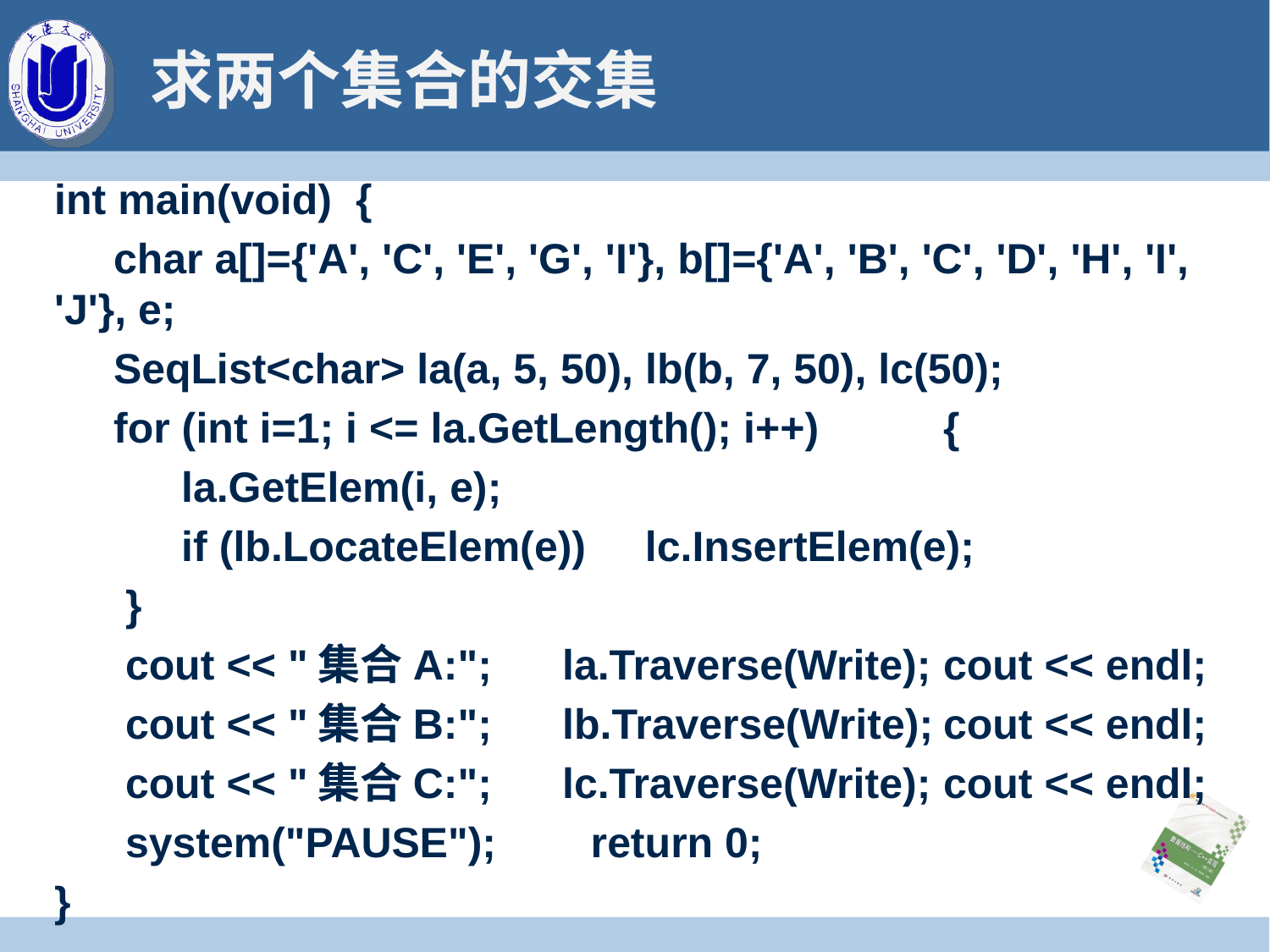

# 求两个集合的交集
int main(void)  {
     char a[]={'A', 'C', 'E', 'G', 'I'}, b[]={'A', 'B', 'C', 'D', 'H', 'I', 'J'}, e;
     SeqList<char> la(a, 5, 50), lb(b, 7, 50), lc(50);
     for (int i=1; i <= la.GetLength(); i++)	{
	la.GetElem(i, e);
	if (lb.LocateElem(e))     lc.InsertElem(e);
      }
      cout << "集合A:";   	la.Traverse(Write);	cout << endl;
      cout << "集合B:";	lb.Traverse(Write);	cout << endl;
      cout << "集合C:";	lc.Traverse(Write);	cout << endl;
      system("PAUSE");        return 0;
}